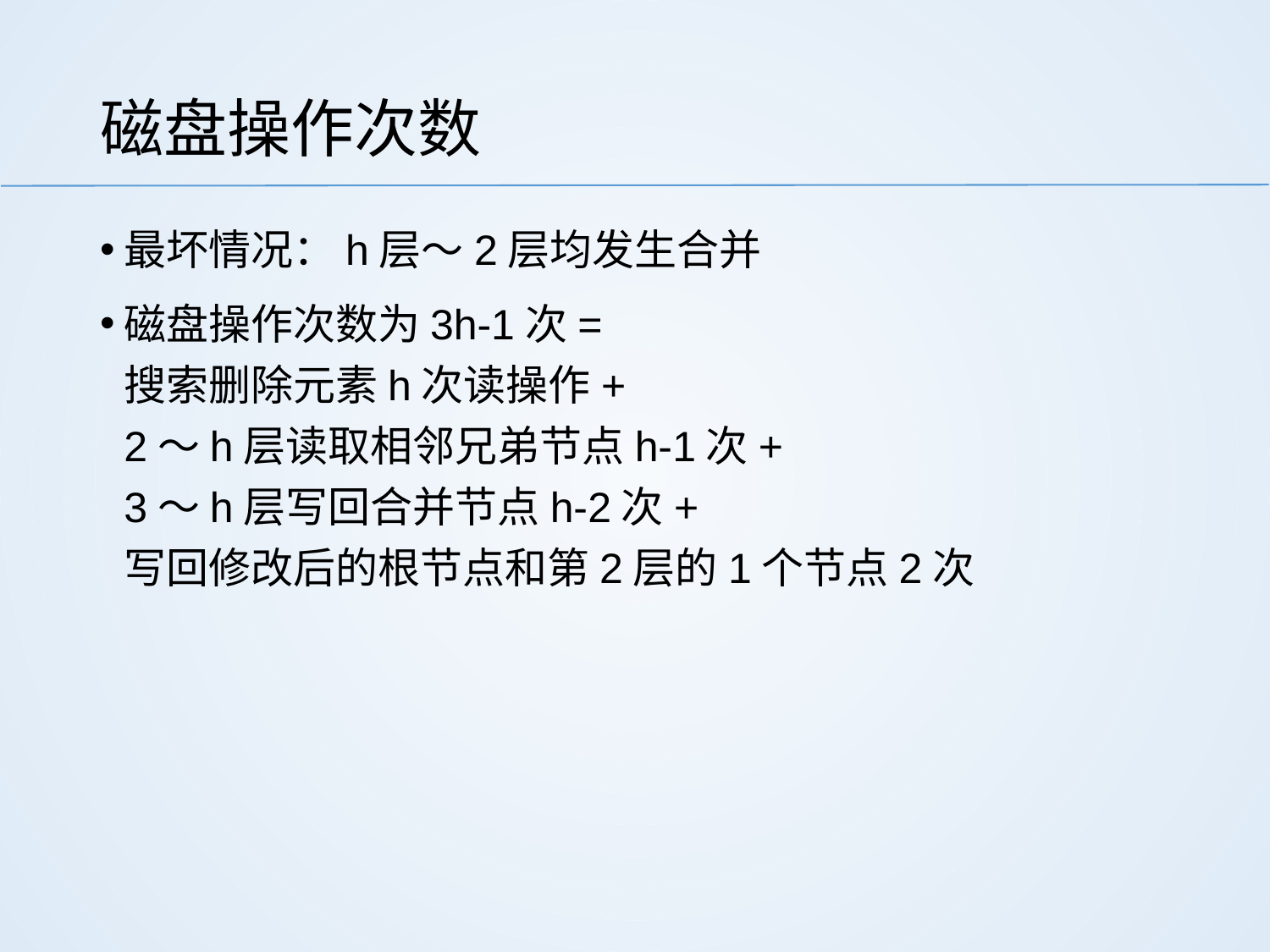

# 磁盘操作次数
最坏情况：h层～2层均发生合并
磁盘操作次数为3h-1次=
搜索删除元素h次读操作+
2～h层读取相邻兄弟节点h-1次+
3～h层写回合并节点h-2次+
写回修改后的根节点和第2层的1个节点2次
123